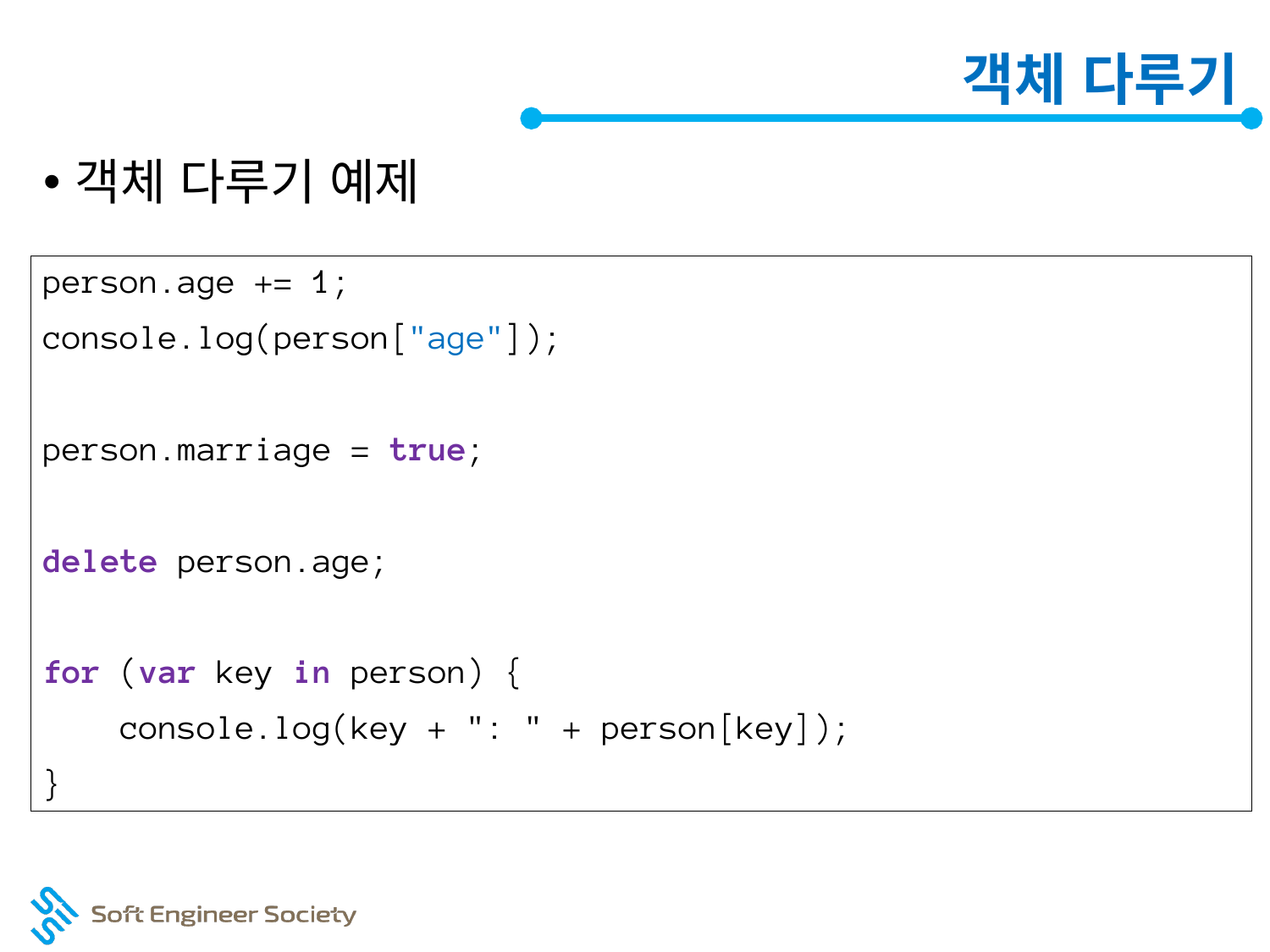

# 객체 다루기
객체 다루기 예제
person.age += 1;
console.log(person["age"]);

person.marriage = true;

delete person.age;

for (var key in person) {
    console.log(key + ": " + person[key]);
}